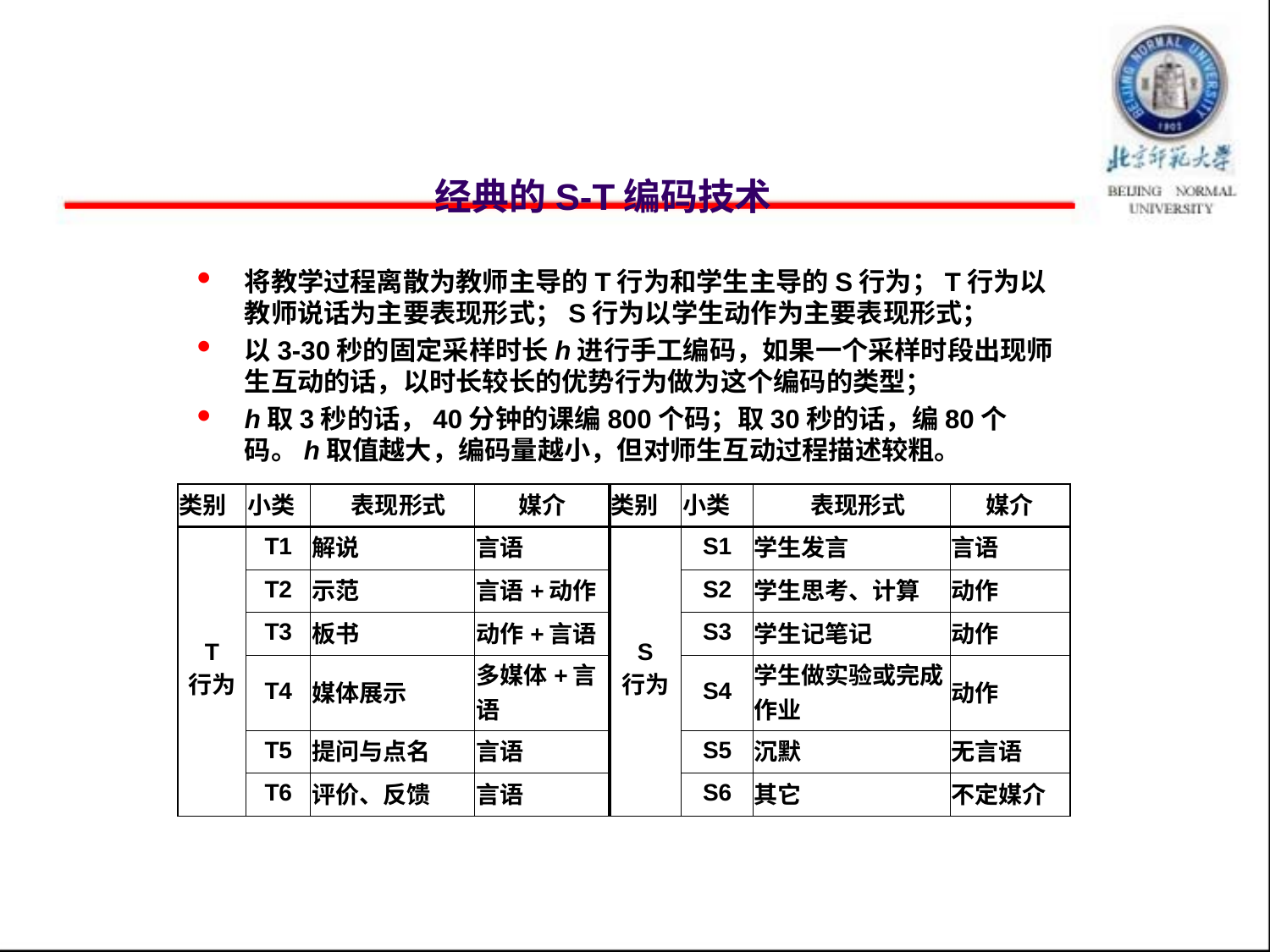

# 经典的S-T编码技术
将教学过程离散为教师主导的T行为和学生主导的S行为；T行为以教师说话为主要表现形式；S行为以学生动作为主要表现形式；
以3-30秒的固定采样时长h进行手工编码，如果一个采样时段出现师生互动的话，以时长较长的优势行为做为这个编码的类型；
h取3秒的话，40分钟的课编800个码；取30秒的话，编80个码。h取值越大，编码量越小，但对师生互动过程描述较粗。
| 类别 | 小类 | 表现形式 | 媒介 | 类别 | 小类 | 表现形式 | 媒介 |
| --- | --- | --- | --- | --- | --- | --- | --- |
| T 行为 | T1 | 解说 | 言语 | S 行为 | S1 | 学生发言 | 言语 |
|  | T2 | 示范 | 言语+动作 |  | S2 | 学生思考、计算 | 动作 |
|  | T3 | 板书 | 动作+言语 |  | S3 | 学生记笔记 | 动作 |
|  | T4 | 媒体展示 | 多媒体+言语 |  | S4 | 学生做实验或完成作业 | 动作 |
|  | T5 | 提问与点名 | 言语 |  | S5 | 沉默 | 无言语 |
|  | T6 | 评价、反馈 | 言语 |  | S6 | 其它 | 不定媒介 |